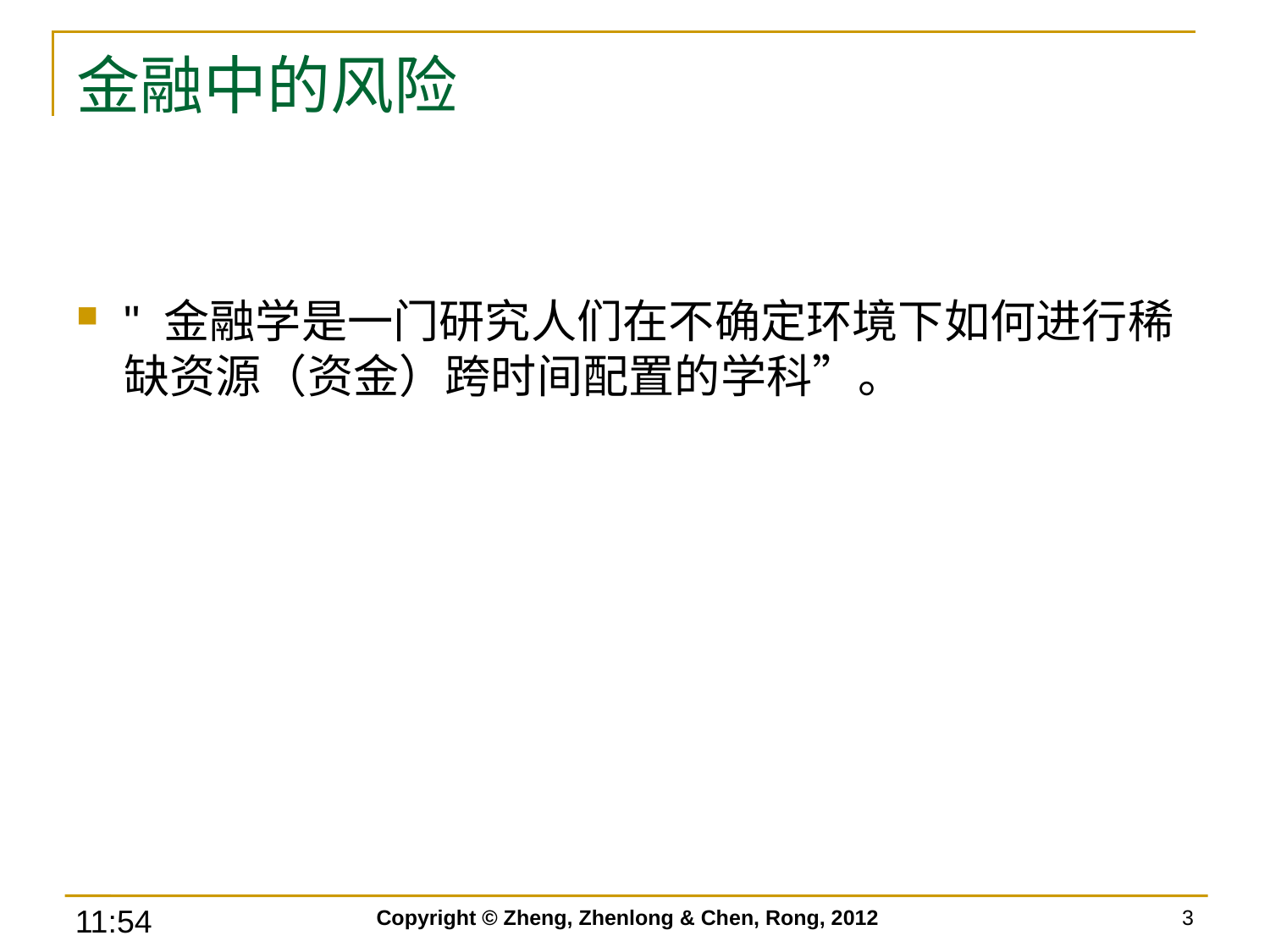

# 金融中的风险

" 金融学是一门研究人们在不确定环境下如何进行稀缺资源（资金）跨时间配置的学科”。
Copyright © Zheng, Zhenlong & Chen, Rong, 2012
3